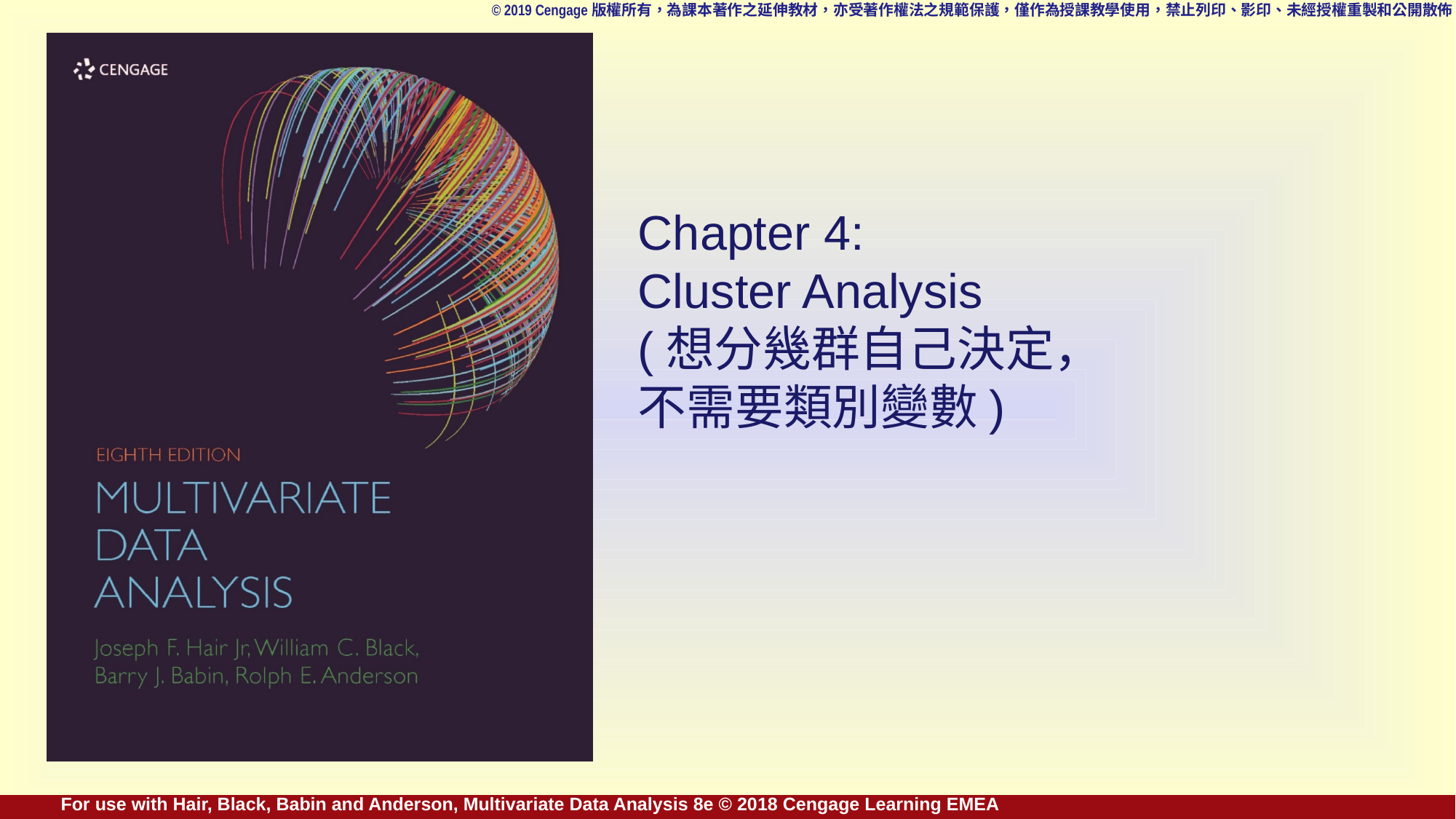

# Chapter 4: Cluster Analysis (想分幾群自己決定， 不需要類別變數)
For use with Hair, Black, Babin and Anderson, Multivariate Data Analysis 8e © 2018 Cengage Learning EMEA